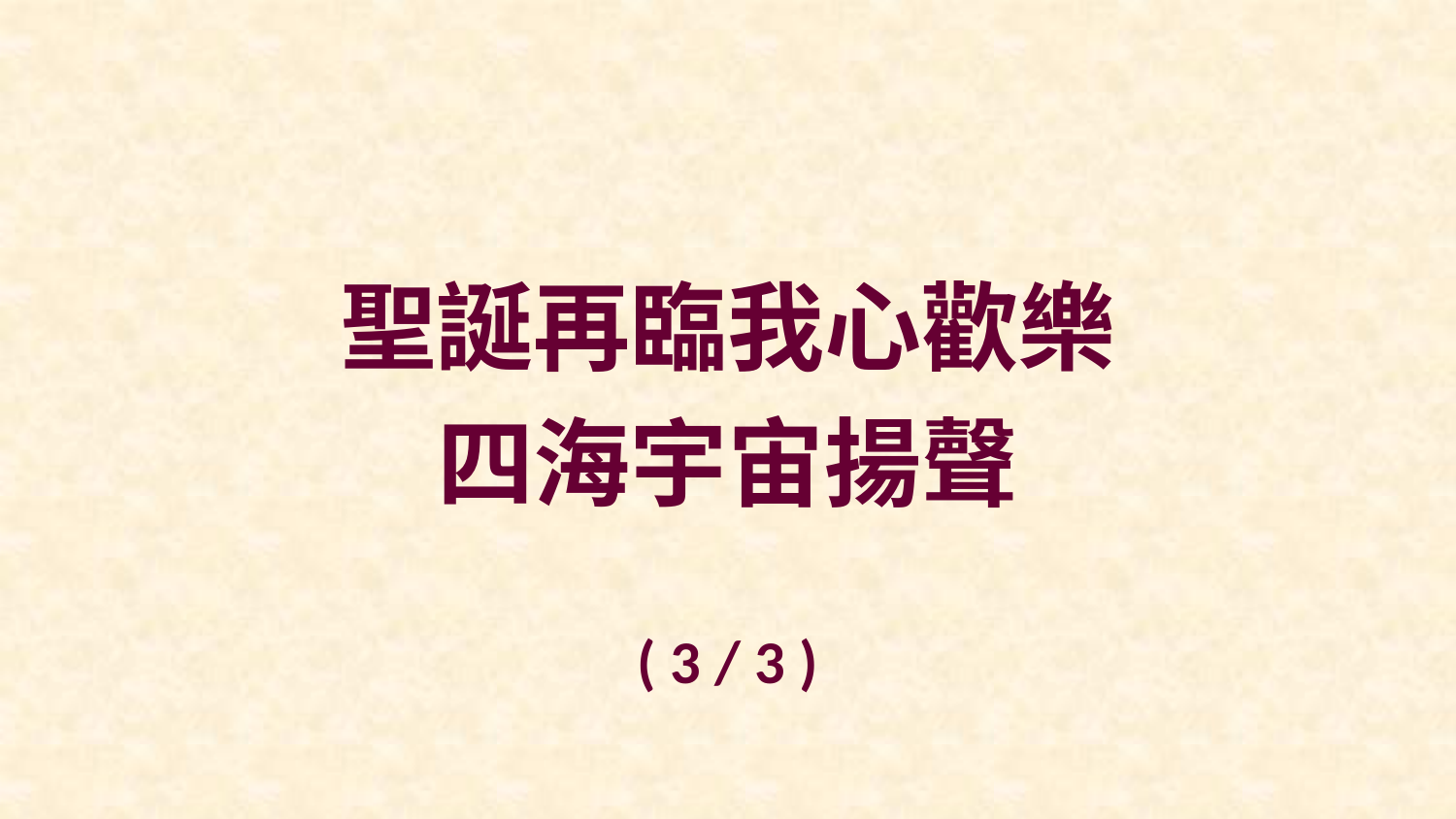

聖誕再臨我心歡樂
四海宇宙揚聲
( 3 / 3 )